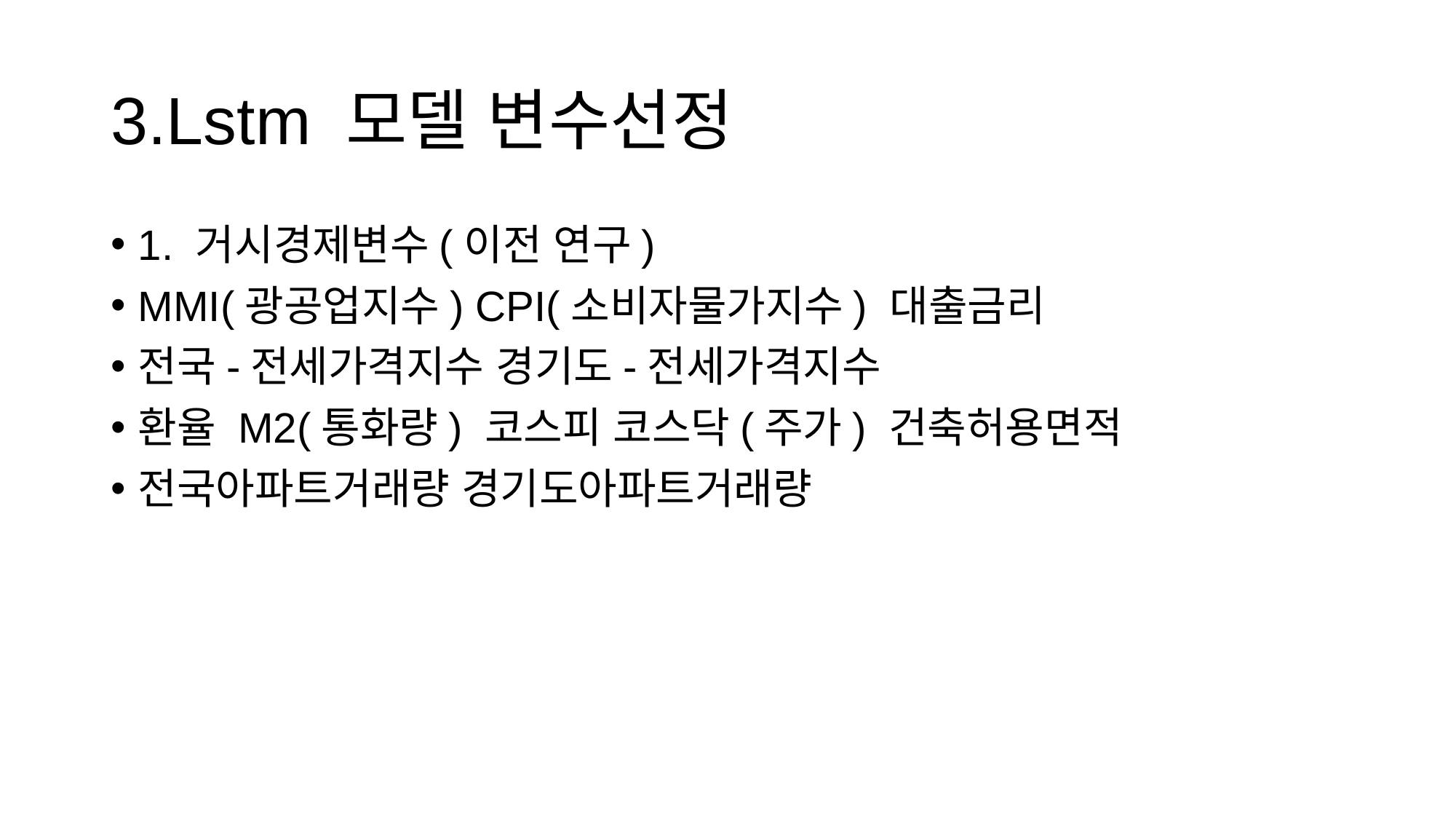

# 3.Lstm 모델 변수선정
1. 거시경제변수(이전 연구)
MMI(광공업지수) CPI(소비자물가지수) 대출금리
전국-전세가격지수 경기도-전세가격지수
환율 M2(통화량) 코스피 코스닥(주가) 건축허용면적
전국아파트거래량 경기도아파트거래량